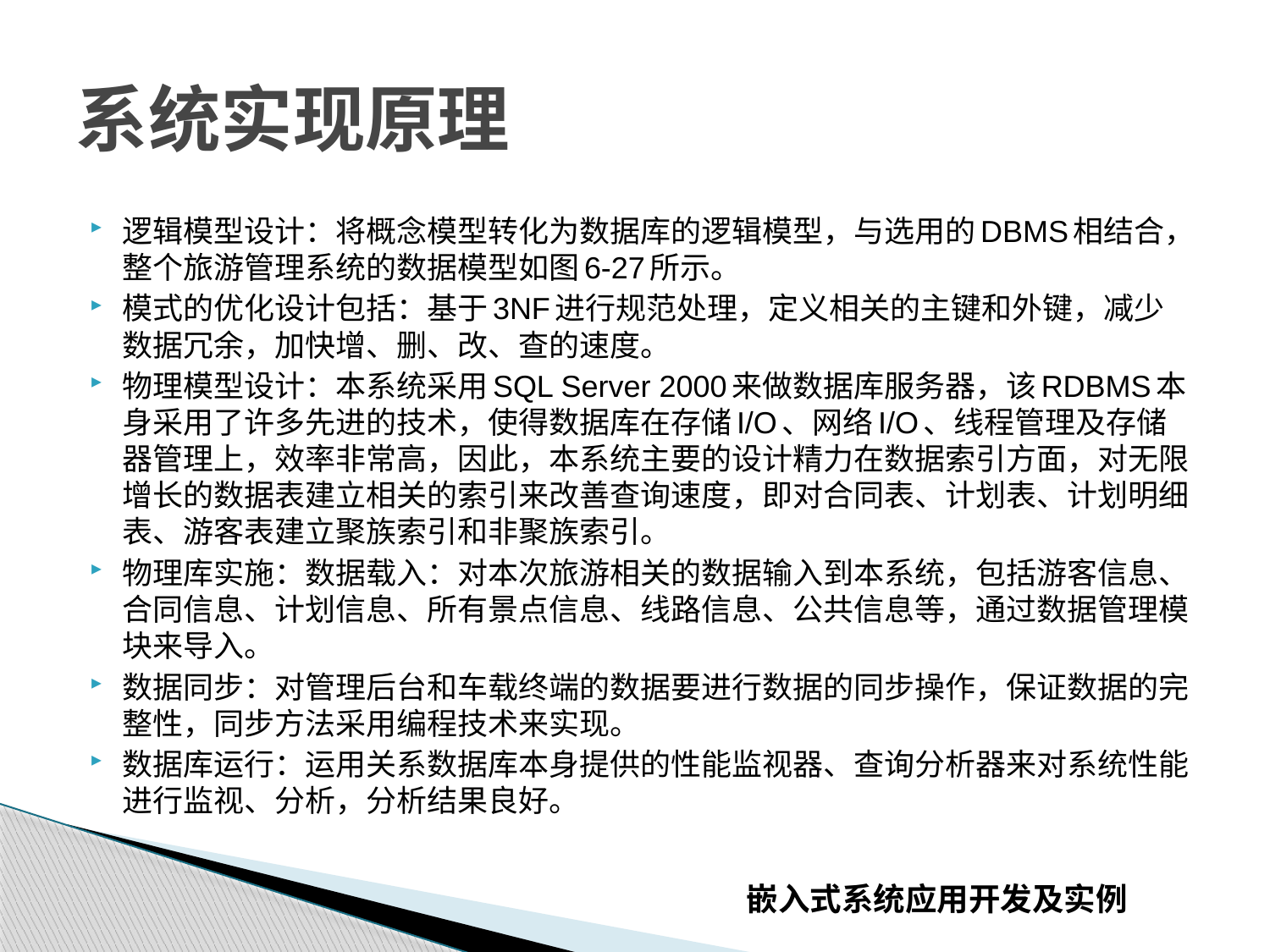

# 系统实现原理
逻辑模型设计：将概念模型转化为数据库的逻辑模型，与选用的DBMS相结合，整个旅游管理系统的数据模型如图6-27所示。
模式的优化设计包括：基于3NF进行规范处理，定义相关的主键和外键，减少数据冗余，加快增、删、改、查的速度。
物理模型设计：本系统采用SQL Server 2000来做数据库服务器，该RDBMS本身采用了许多先进的技术，使得数据库在存储I/O、网络I/O、线程管理及存储器管理上，效率非常高，因此，本系统主要的设计精力在数据索引方面，对无限增长的数据表建立相关的索引来改善查询速度，即对合同表、计划表、计划明细表、游客表建立聚族索引和非聚族索引。
物理库实施：数据载入：对本次旅游相关的数据输入到本系统，包括游客信息、合同信息、计划信息、所有景点信息、线路信息、公共信息等，通过数据管理模块来导入。
数据同步：对管理后台和车载终端的数据要进行数据的同步操作，保证数据的完整性，同步方法采用编程技术来实现。
数据库运行：运用关系数据库本身提供的性能监视器、查询分析器来对系统性能进行监视、分析，分析结果良好。

嵌入式系统应用开发及实例